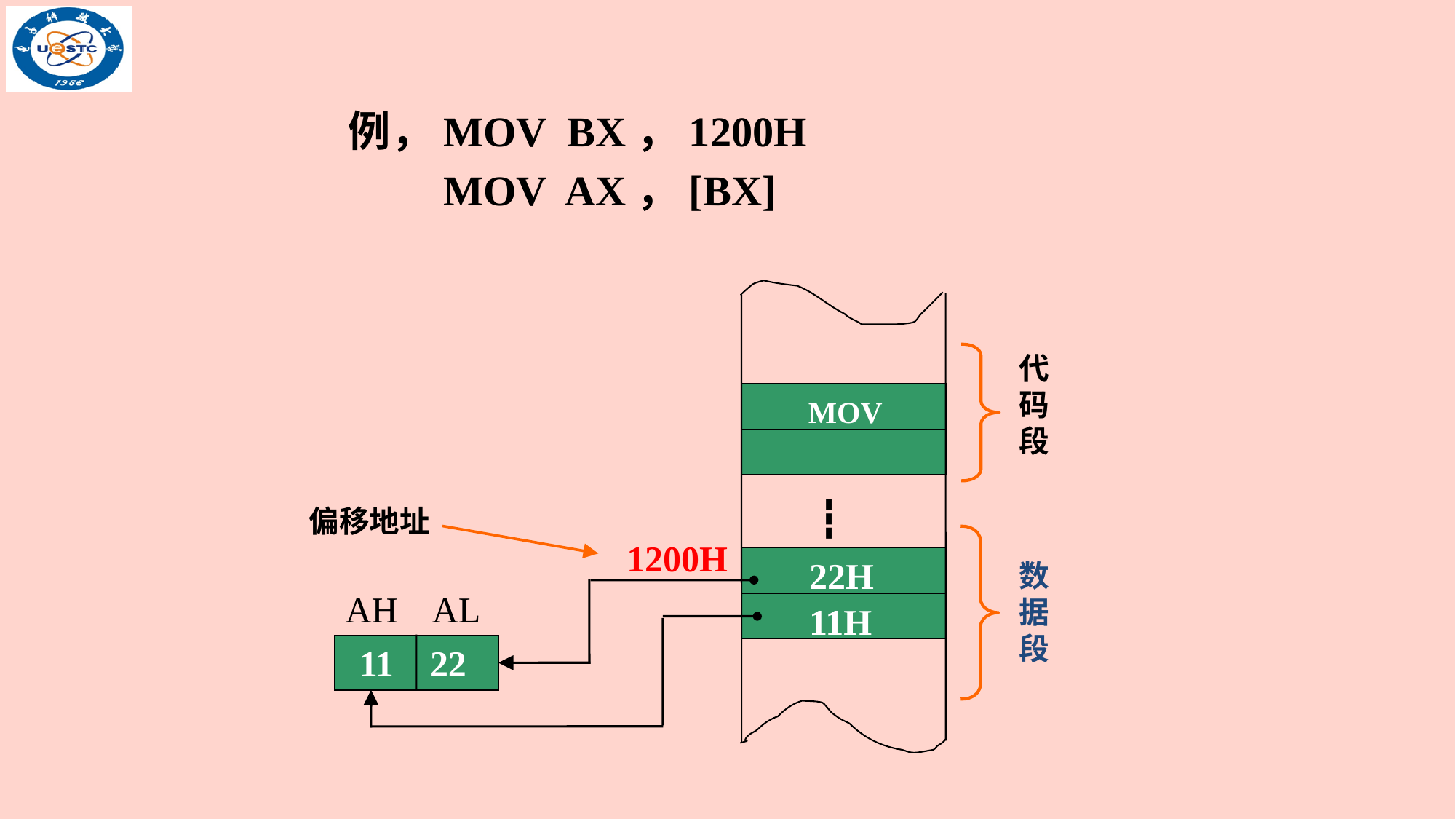

例，MOV  BX，1200H
         MOV  AX，[BX]

代码段

MOV

┇
偏移地址

1200H

22H
数据段

AH    AL

11H

  11    22